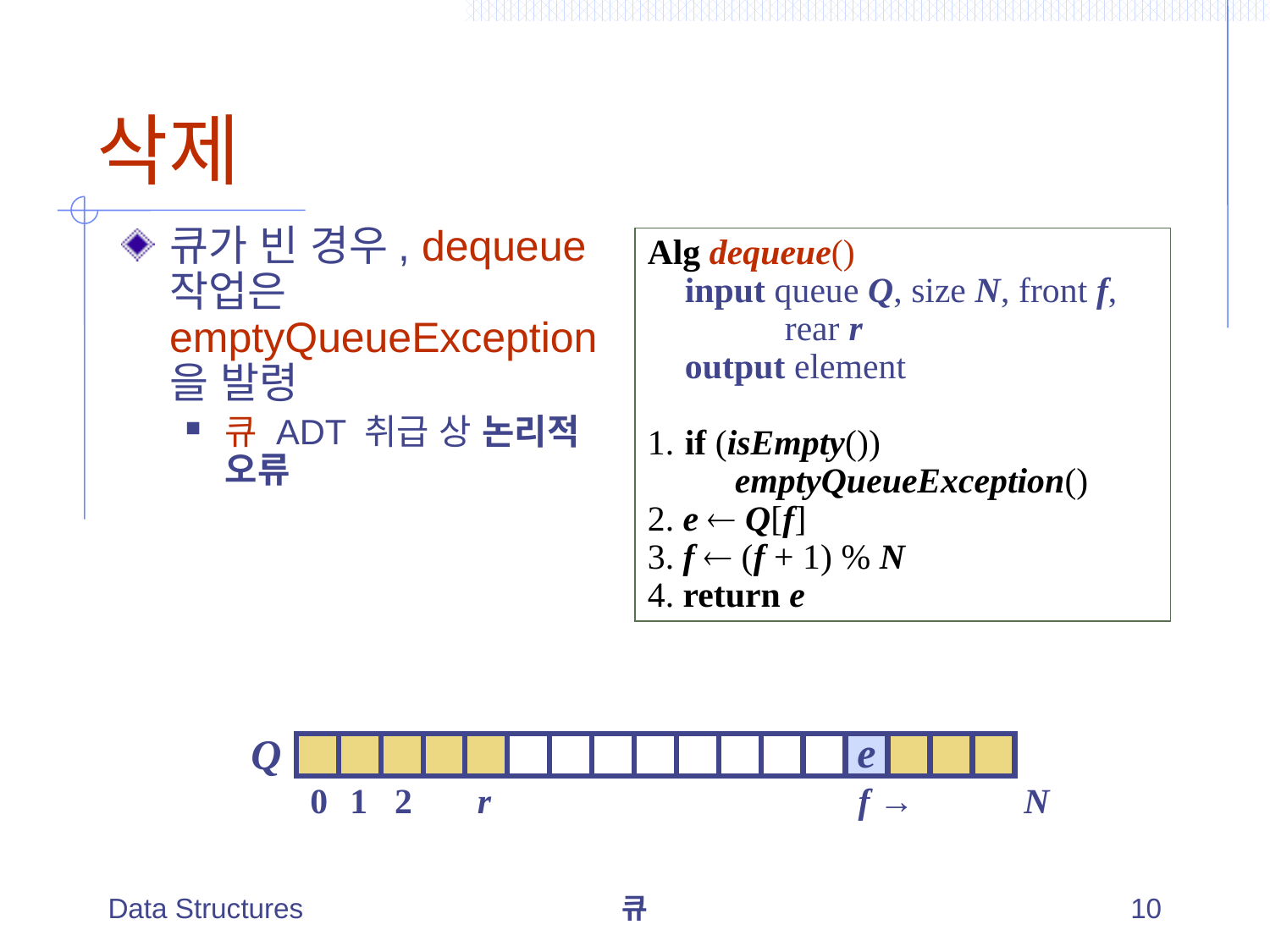

# 삭제
큐가 빈 경우, dequeue 작업은 emptyQueueException을 발령
큐 ADT 취급 상 논리적 오류
Alg dequeue()
	input queue Q, size N, front f,				rear r
	output element

1.	if (isEmpty())
		emptyQueueException()
2. e ← Q[f]
3. f ← (f + 1) % N
4. return e
Q

e

0
1
2
r
f →
N
Data Structures
큐
10